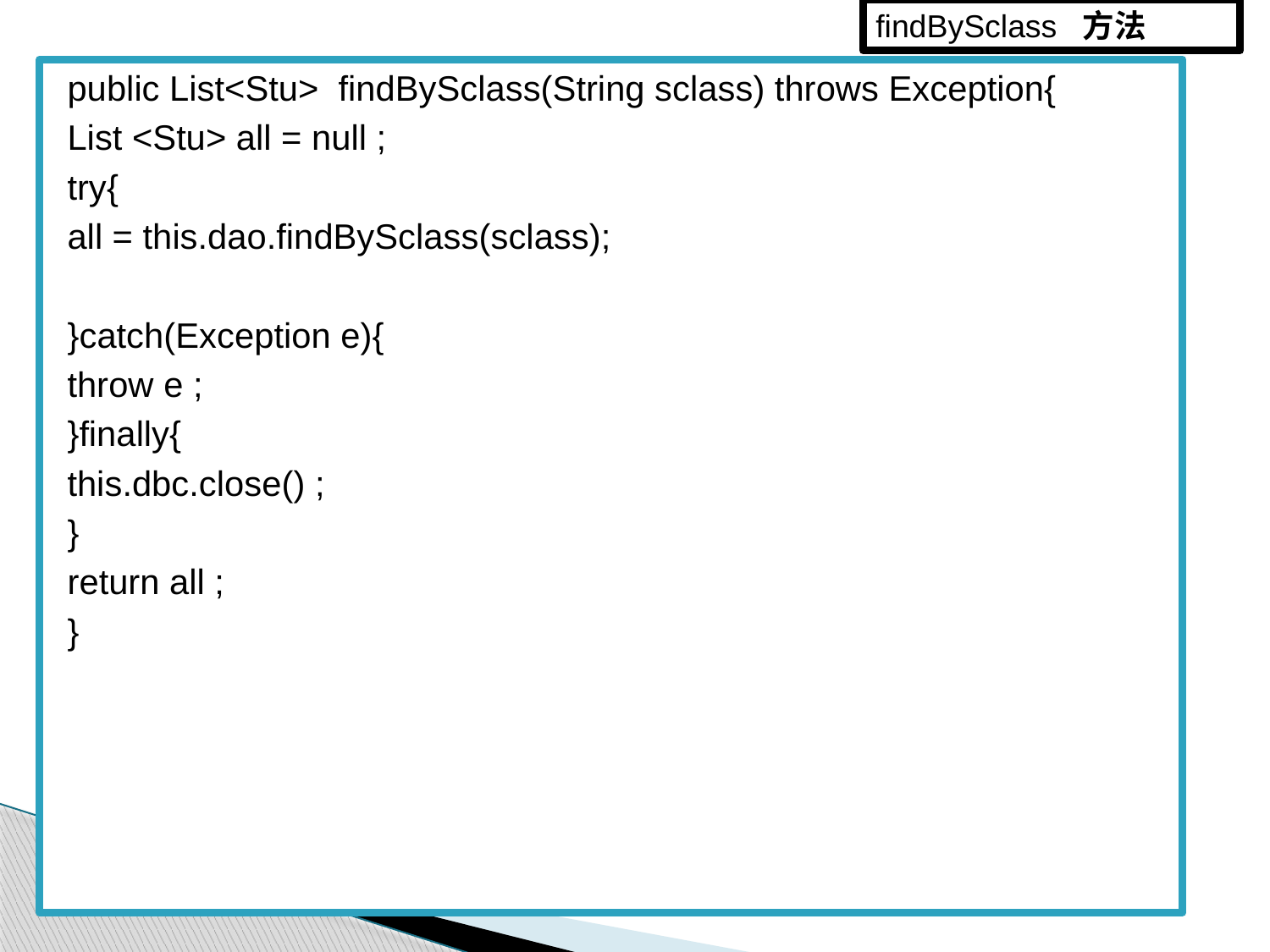

findBySclass  方法
public List<Stu>  findBySclass(String sclass) throws Exception{
List <Stu> all = null ;
try{
all = this.dao.findBySclass(sclass);

}catch(Exception e){
throw e ;
}finally{
this.dbc.close() ;
}
return all ;
}